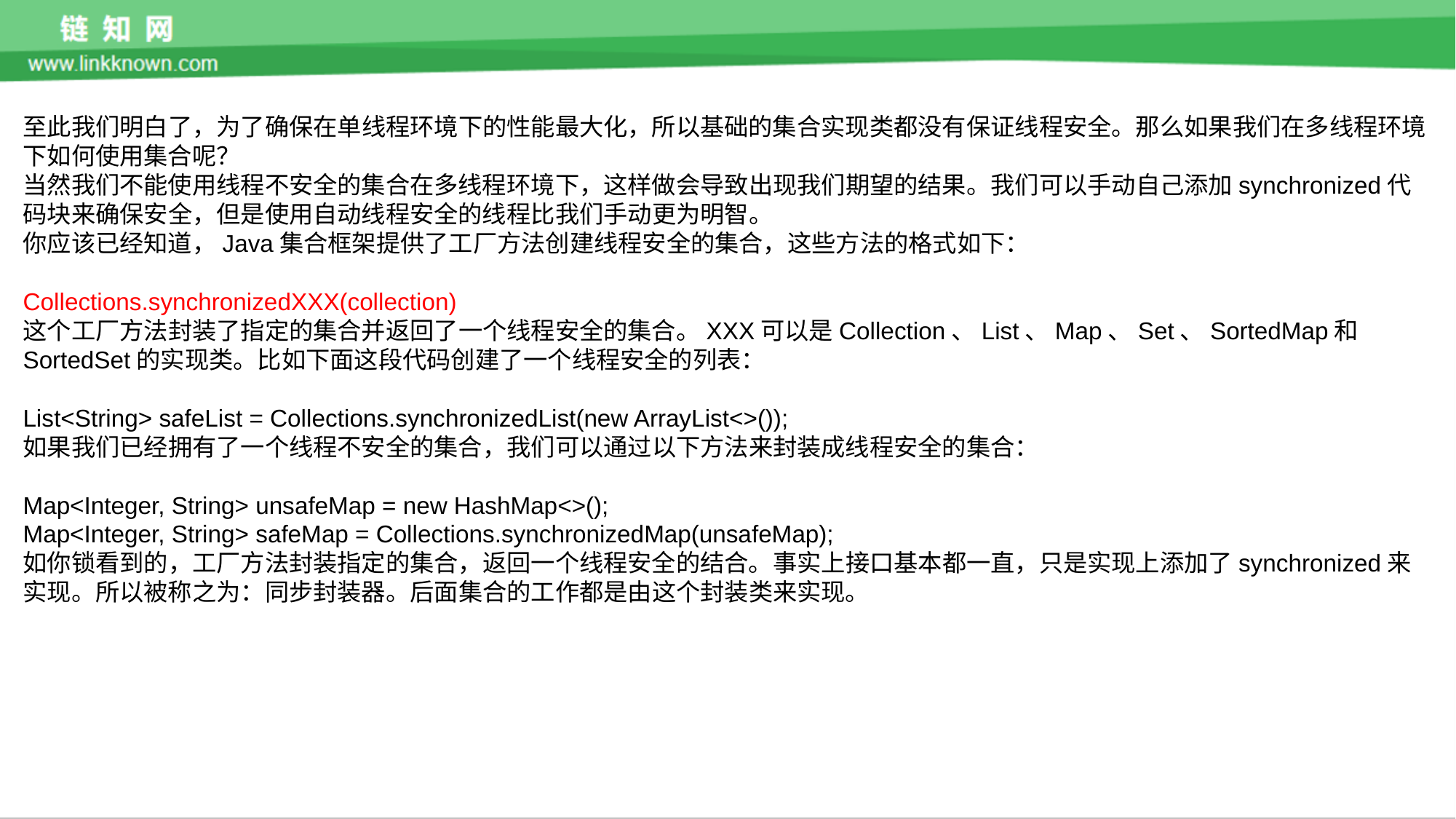

至此我们明白了，为了确保在单线程环境下的性能最大化，所以基础的集合实现类都没有保证线程安全。那么如果我们在多线程环境下如何使用集合呢？
当然我们不能使用线程不安全的集合在多线程环境下，这样做会导致出现我们期望的结果。我们可以手动自己添加synchronized代码块来确保安全，但是使用自动线程安全的线程比我们手动更为明智。
你应该已经知道，Java集合框架提供了工厂方法创建线程安全的集合，这些方法的格式如下：

Collections.synchronizedXXX(collection)
这个工厂方法封装了指定的集合并返回了一个线程安全的集合。XXX可以是Collection、List、Map、Set、SortedMap和SortedSet的实现类。比如下面这段代码创建了一个线程安全的列表：

List<String> safeList = Collections.synchronizedList(new ArrayList<>());
如果我们已经拥有了一个线程不安全的集合，我们可以通过以下方法来封装成线程安全的集合：

Map<Integer, String> unsafeMap = new HashMap<>();
Map<Integer, String> safeMap = Collections.synchronizedMap(unsafeMap);
如你锁看到的，工厂方法封装指定的集合，返回一个线程安全的结合。事实上接口基本都一直，只是实现上添加了synchronized来实现。所以被称之为：同步封装器。后面集合的工作都是由这个封装类来实现。